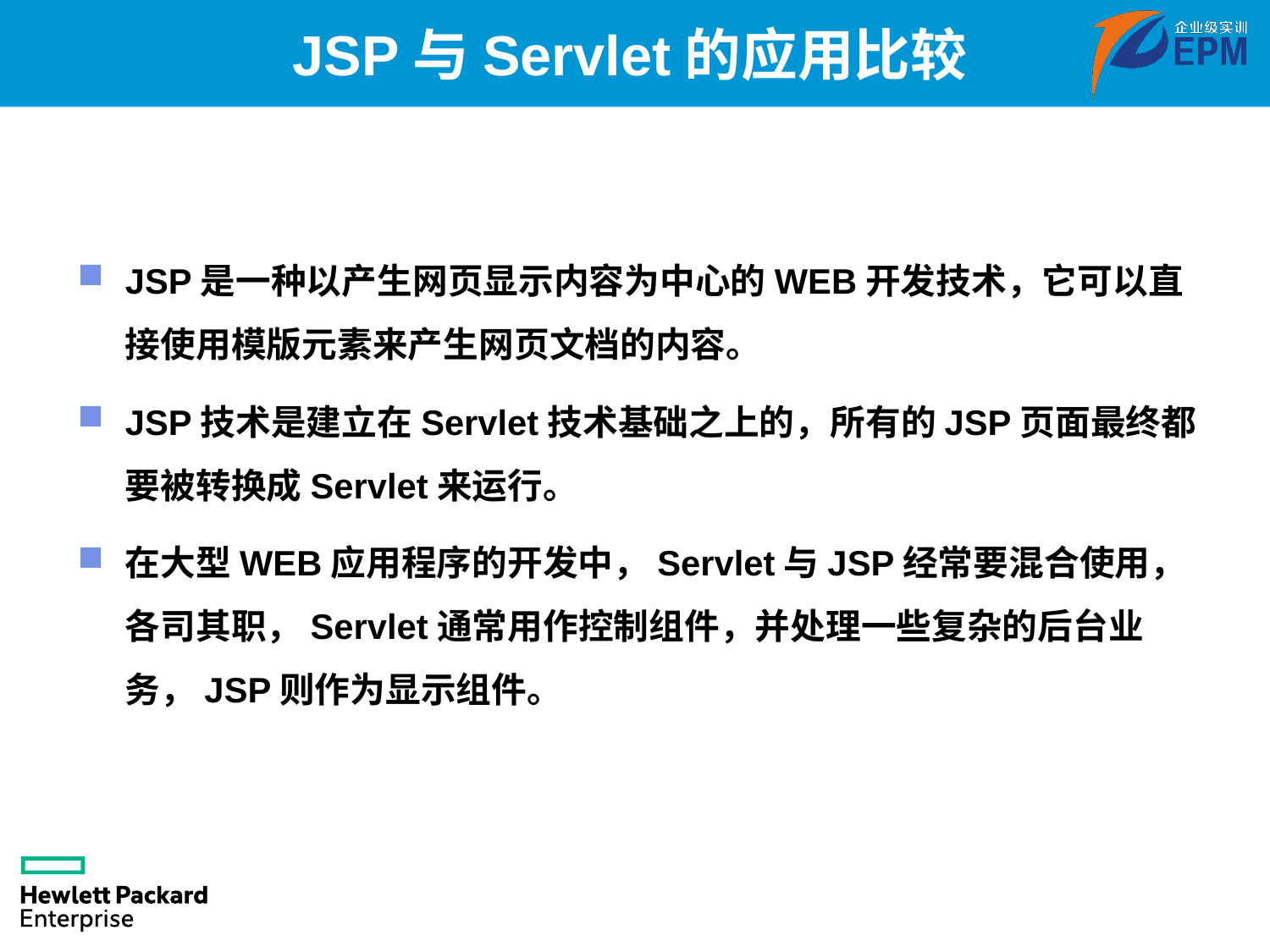

# JSP与Servlet的应用比较
JSP是一种以产生网页显示内容为中心的WEB开发技术，它可以直接使用模版元素来产生网页文档的内容。
JSP技术是建立在Servlet技术基础之上的，所有的JSP页面最终都要被转换成Servlet来运行。
在大型WEB应用程序的开发中，Servlet与JSP经常要混合使用，各司其职，Servlet通常用作控制组件，并处理一些复杂的后台业务，JSP则作为显示组件。